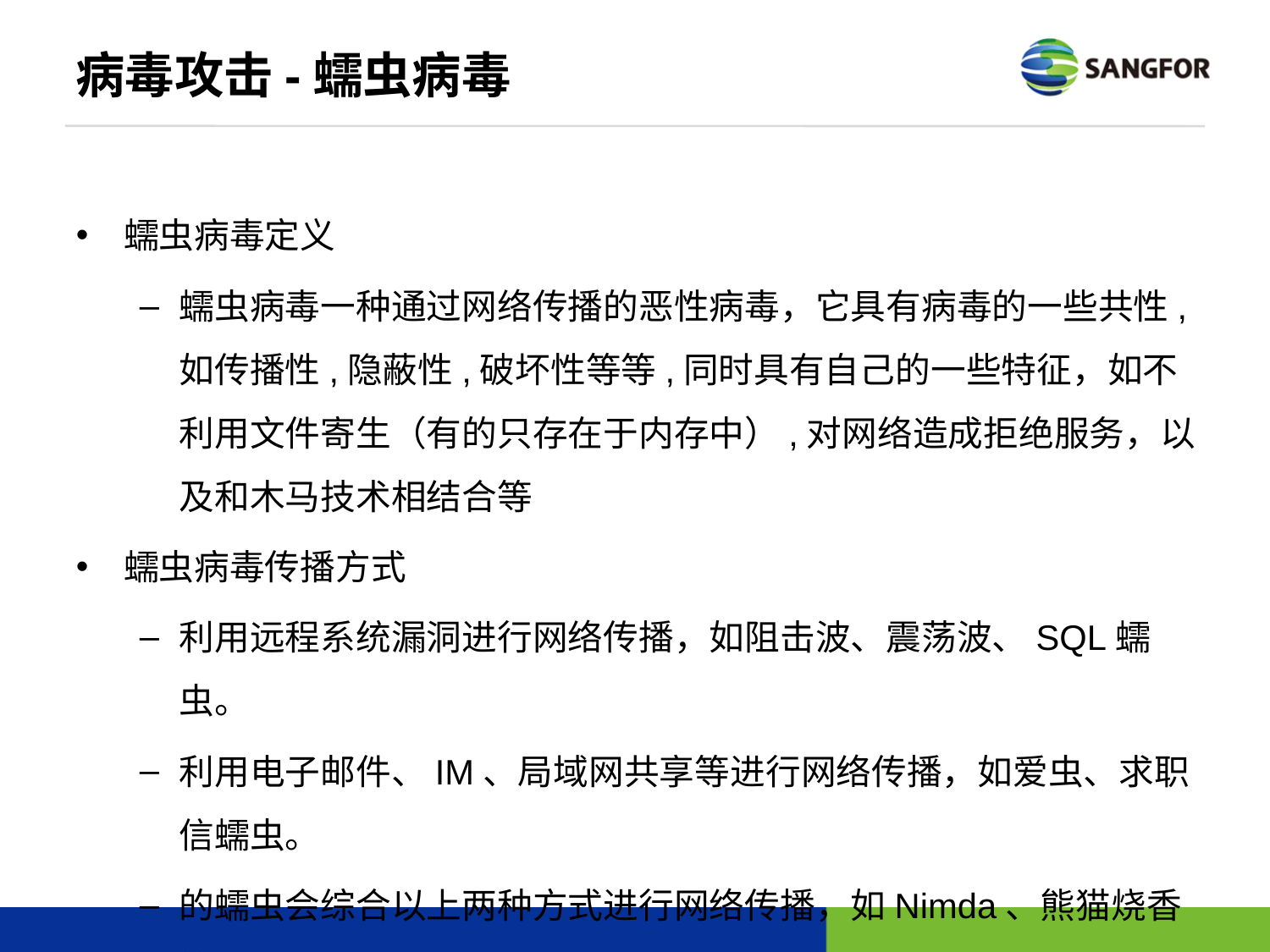

# 病毒攻击-蠕虫病毒
蠕虫病毒定义
蠕虫病毒一种通过网络传播的恶性病毒，它具有病毒的一些共性,如传播性,隐蔽性,破坏性等等,同时具有自己的一些特征，如不利用文件寄生（有的只存在于内存中）,对网络造成拒绝服务，以及和木马技术相结合等
蠕虫病毒传播方式
利用远程系统漏洞进行网络传播，如阻击波、震荡波、SQL蠕虫。
利用电子邮件、IM、局域网共享等进行网络传播，如爱虫、求职信蠕虫。
的蠕虫会综合以上两种方式进行网络传播，如Nimda、熊猫烧香等